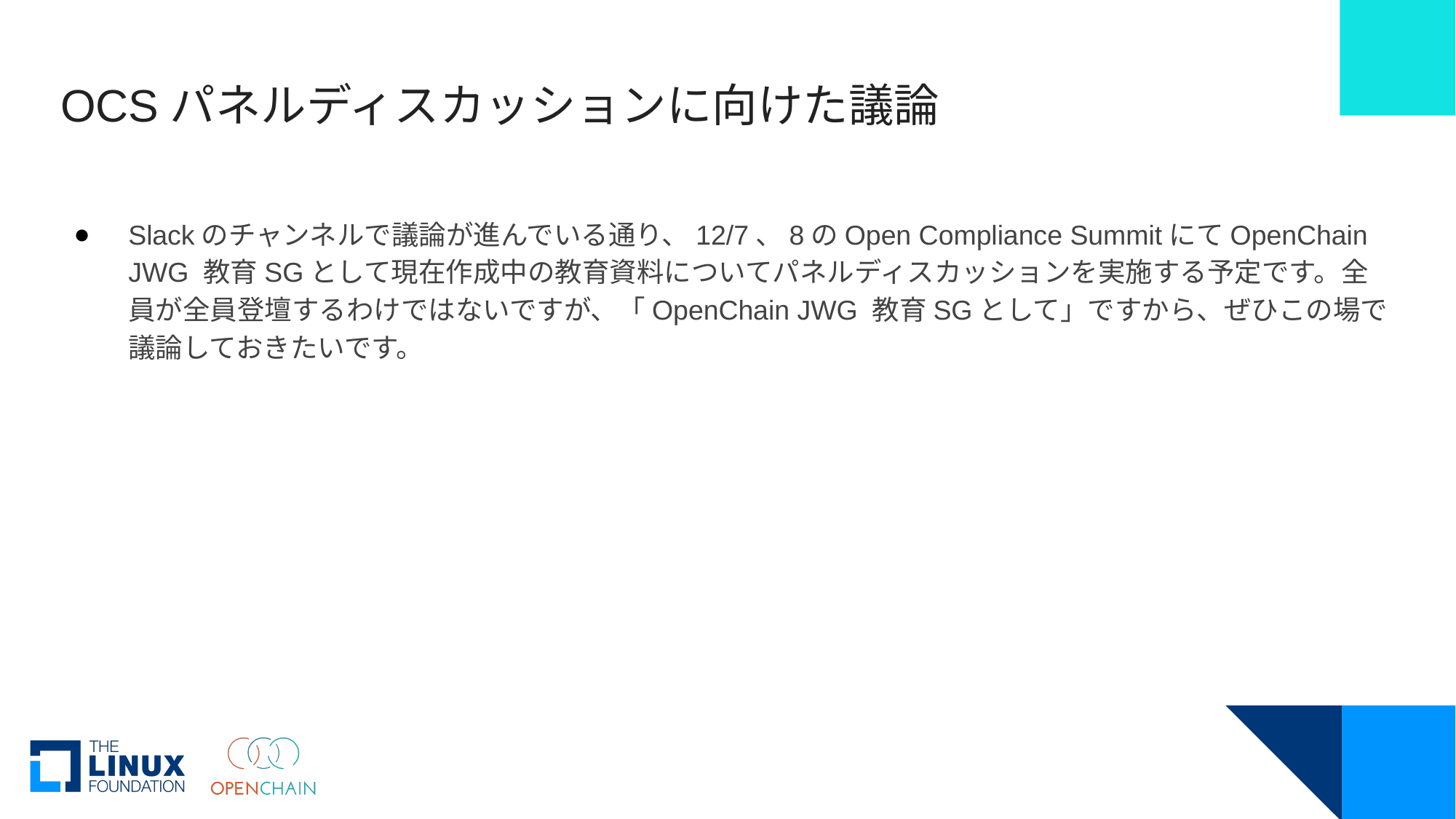

# OCSパネルディスカッションに向けた議論
Slackのチャンネルで議論が進んでいる通り、12/7、8のOpen Compliance SummitにてOpenChain JWG 教育SGとして現在作成中の教育資料についてパネルディスカッションを実施する予定です。全員が全員登壇するわけではないですが、「OpenChain JWG 教育SGとして」ですから、ぜひこの場で議論しておきたいです。